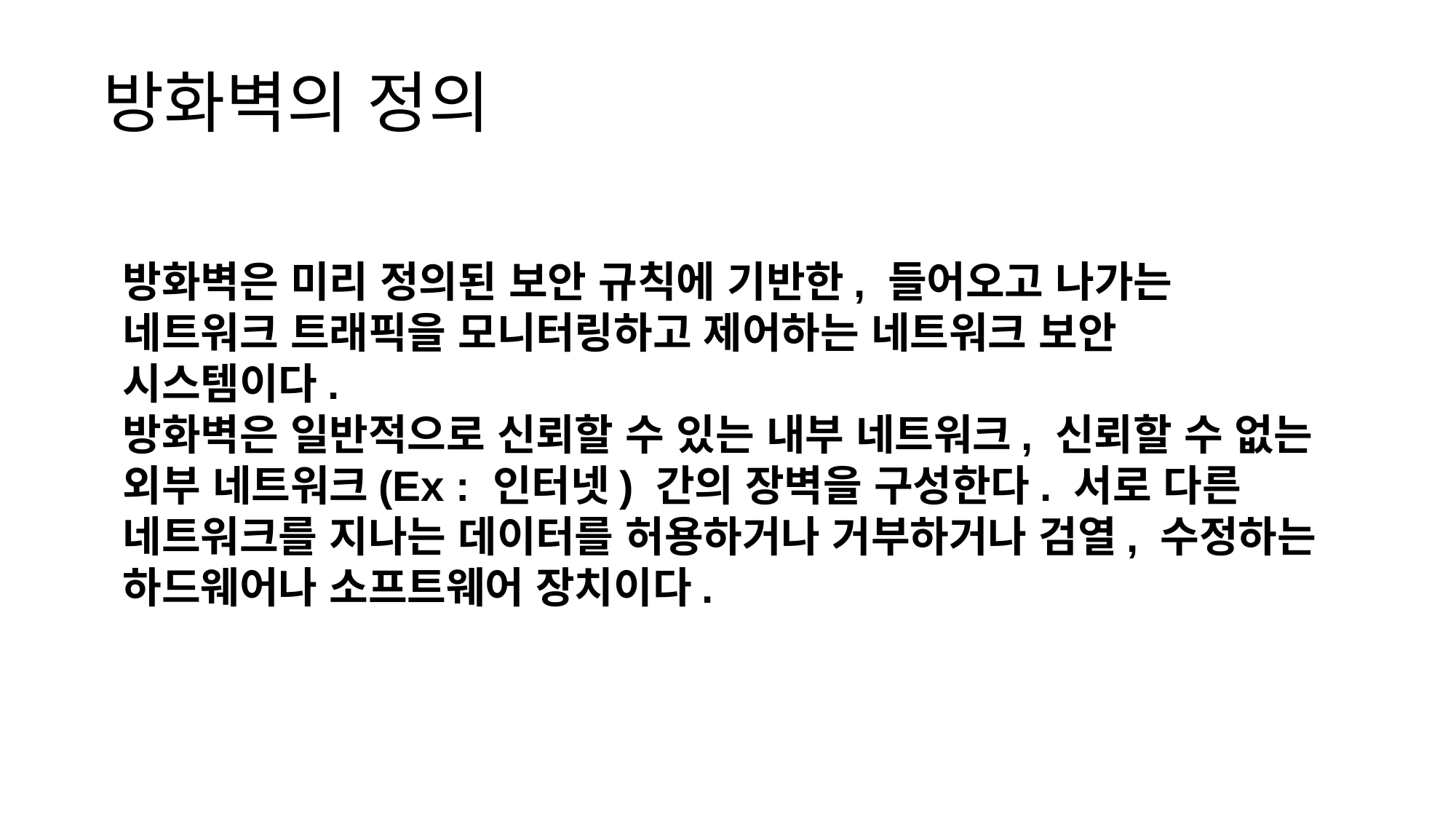

# 방화벽의 정의
방화벽은 미리 정의된 보안 규칙에 기반한, 들어오고 나가는 네트워크 트래픽을 모니터링하고 제어하는 네트워크 보안 시스템이다.
방화벽은 일반적으로 신뢰할 수 있는 내부 네트워크, 신뢰할 수 없는 외부 네트워크(Ex : 인터넷) 간의 장벽을 구성한다. 서로 다른 네트워크를 지나는 데이터를 허용하거나 거부하거나 검열, 수정하는 하드웨어나 소프트웨어 장치이다.